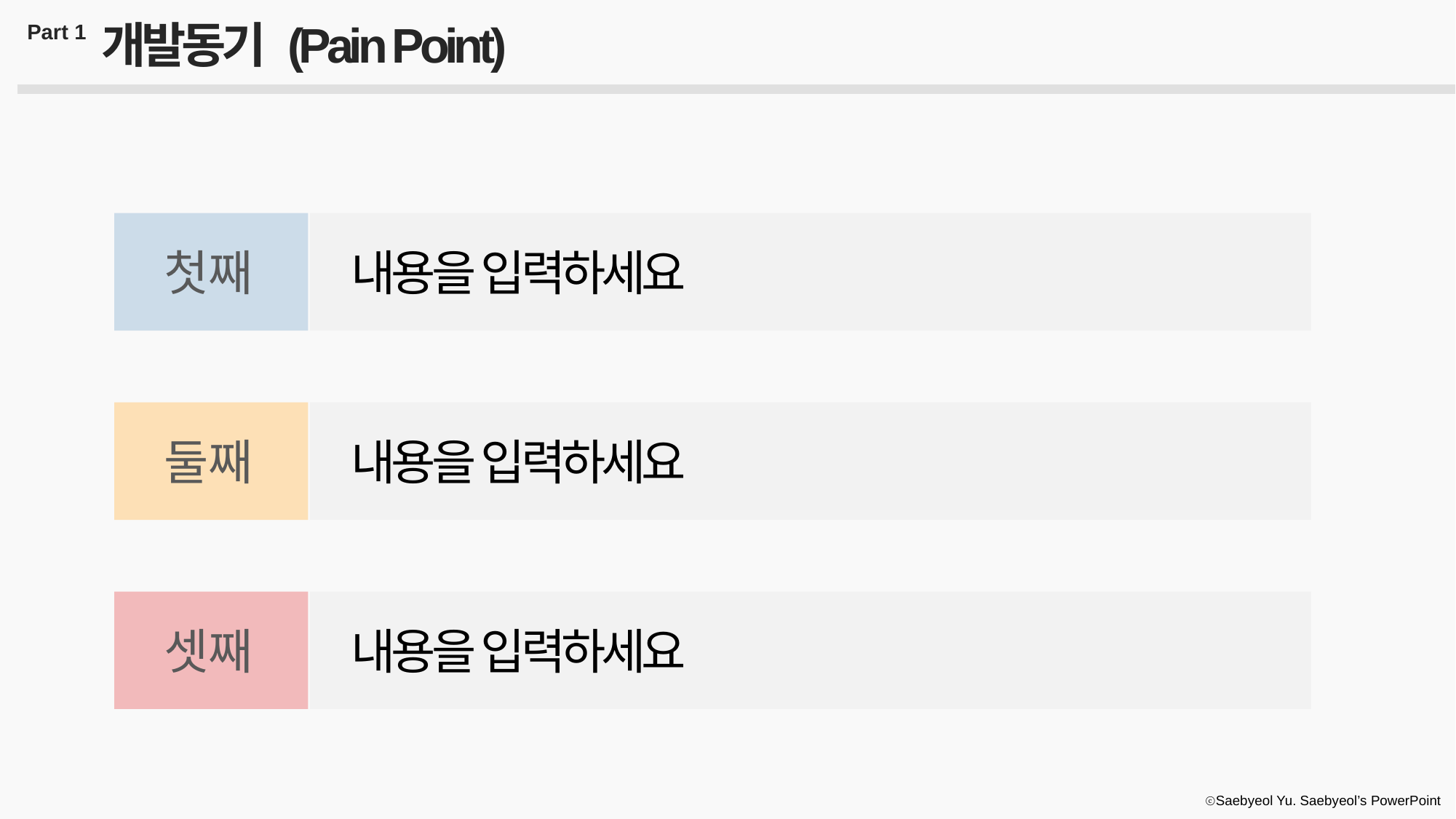

개발동기 (Pain Point)
Part 1

첫째
내용을 입력하세요

둘째
내용을 입력하세요

셋째
내용을 입력하세요